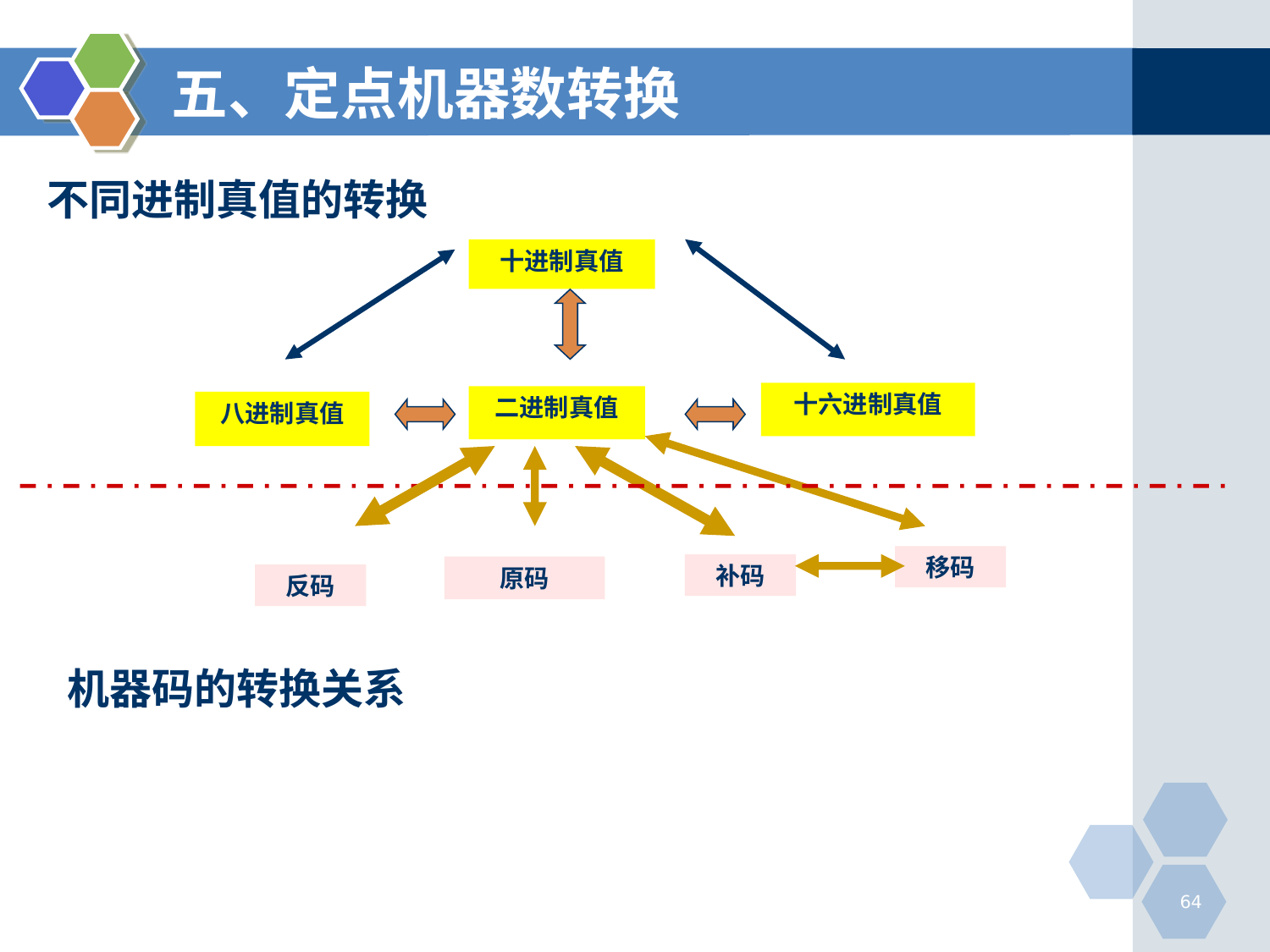

# 五、定点机器数转换
不同进制真值的转换
十进制真值

十六进制真值
二进制真值
八进制真值

移码
补码
原码
反码

机器码的转换关系
64